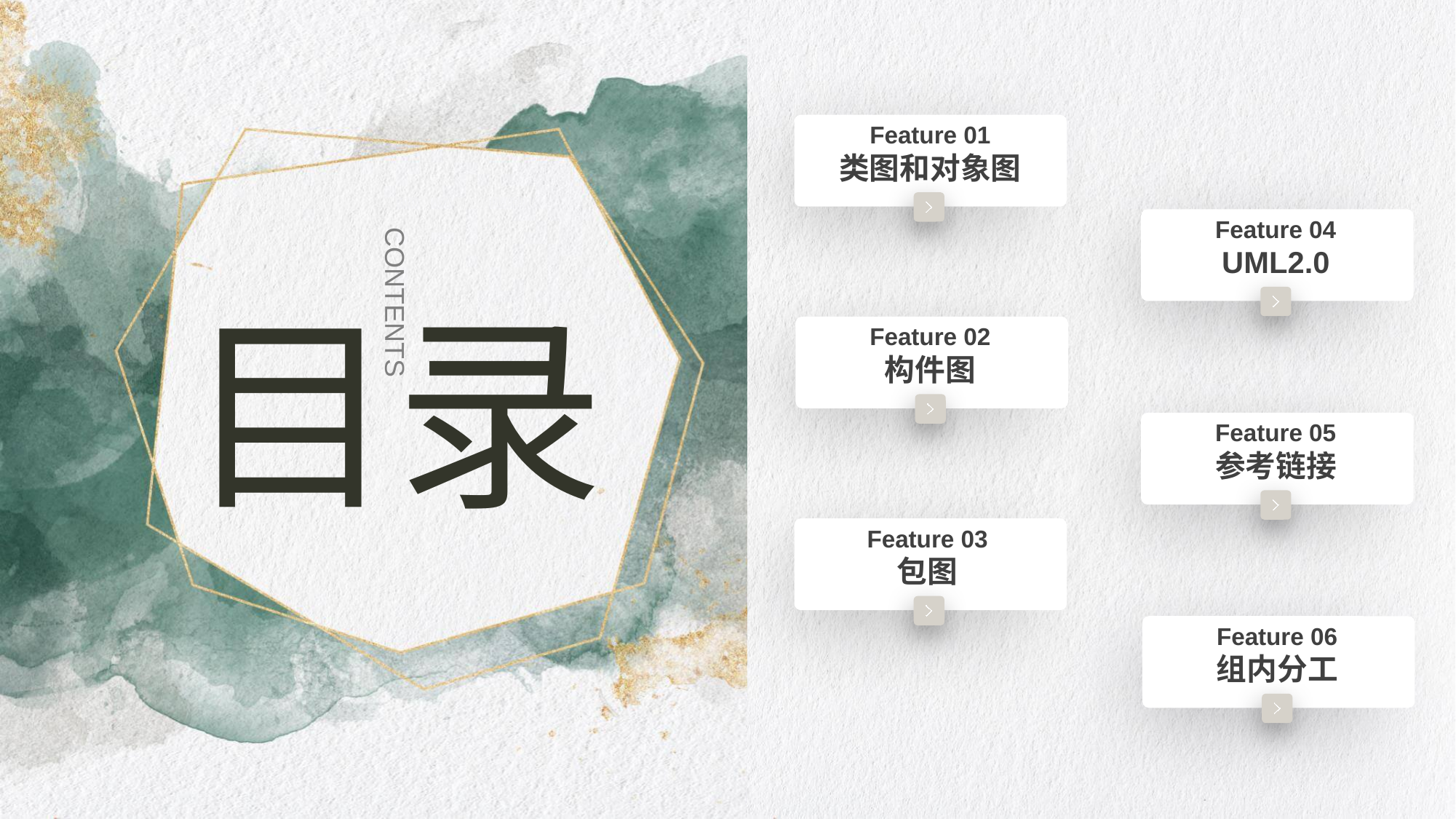

Feature 01
类图和对象图

https://www.ypppt.com/
Feature 04
UML2.0

目录
Feature 02
构件图

CONTENTS
Feature 05
参考链接

Feature 03
包图

Feature 06
组内分工